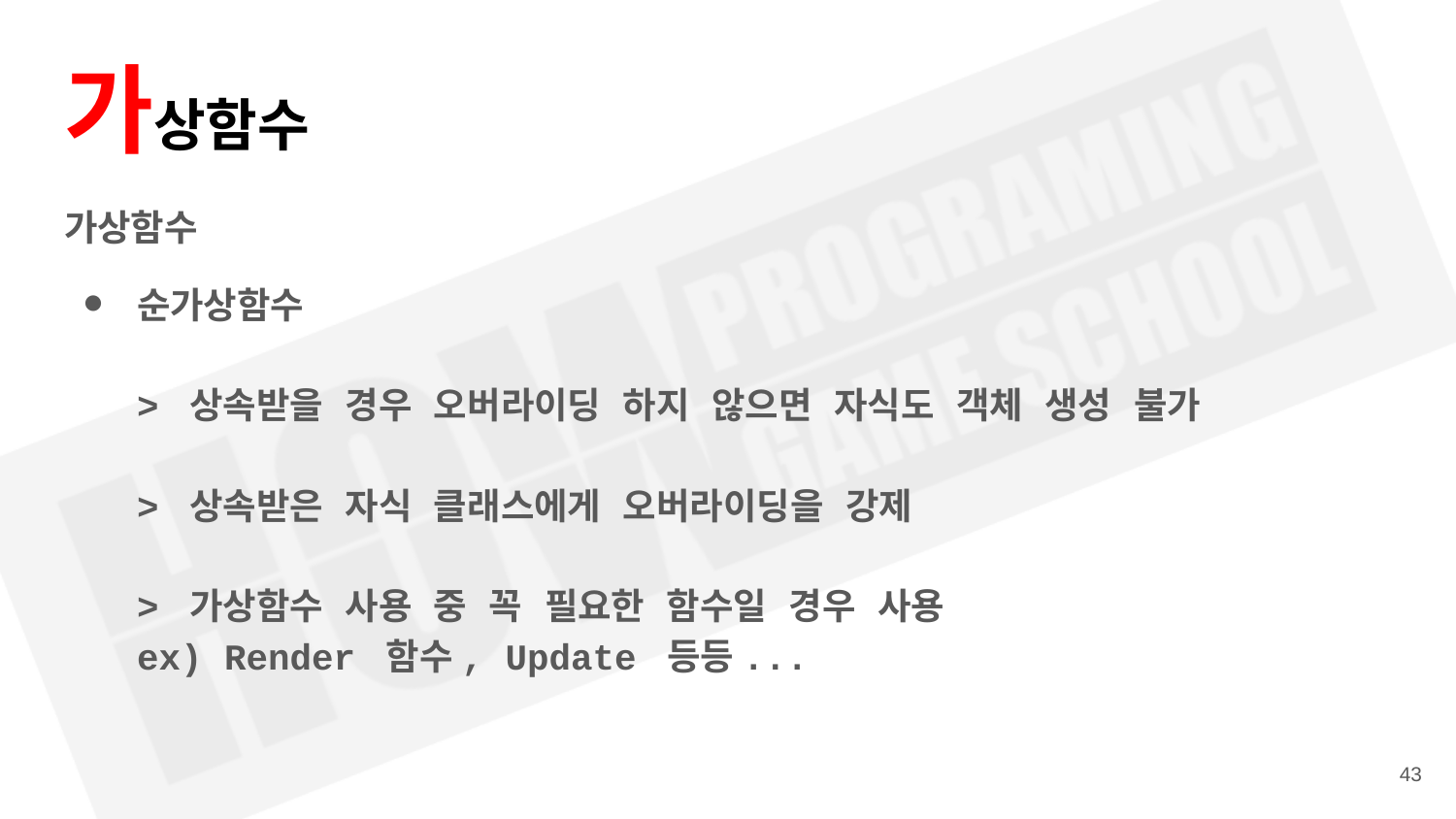

# 가상함수
가상함수
순가상함수
> 상속받을 경우 오버라이딩 하지 않으면 자식도 객체 생성 불가
> 상속받은 자식 클래스에게 오버라이딩을 강제
> 가상함수 사용 중 꼭 필요한 함수일 경우 사용
ex) Render 함수, Update 등등...
43